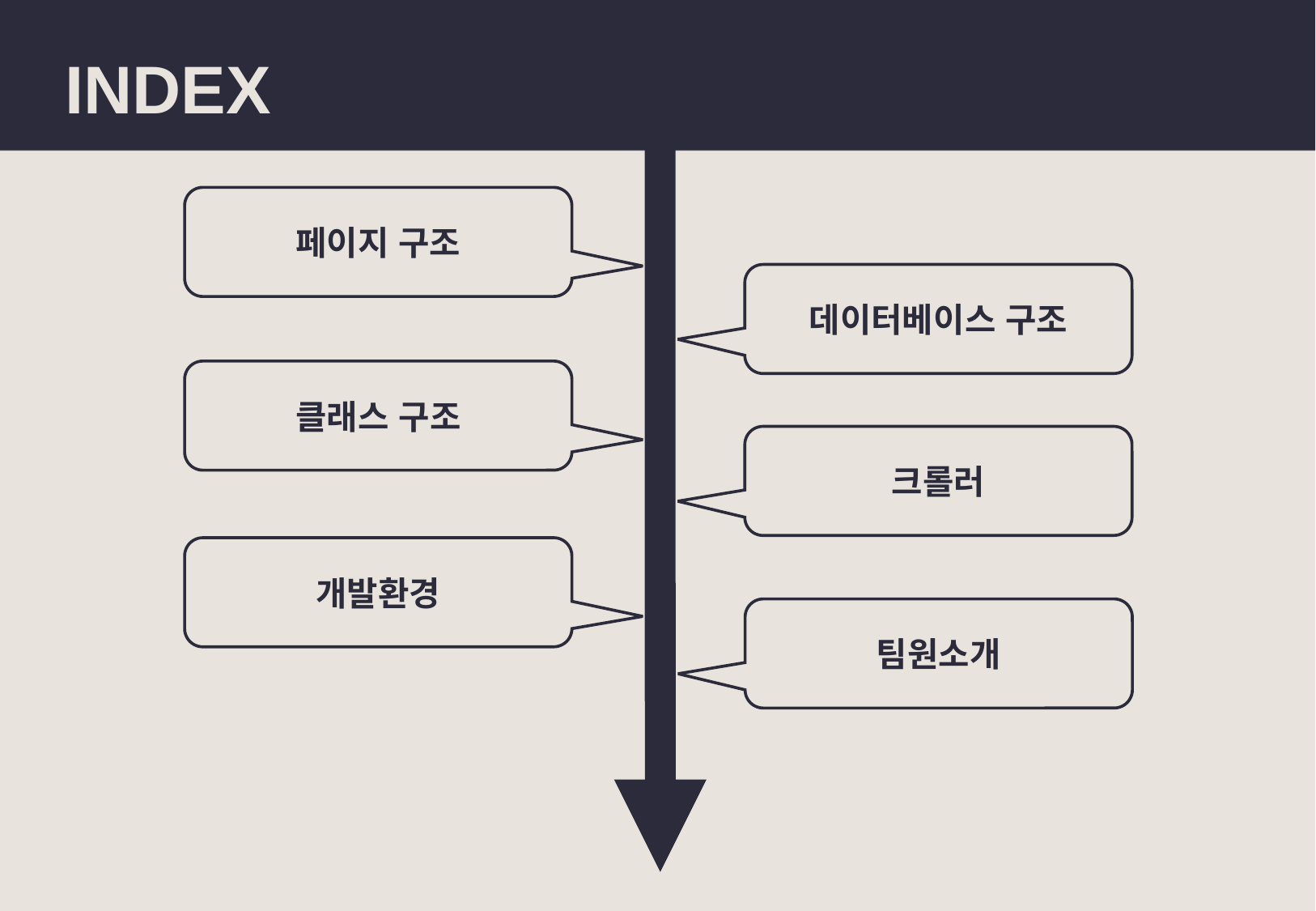

INDEX
페이지 구조
데이터베이스 구조
클래스 구조
크롤러
개발환경

팀원소개